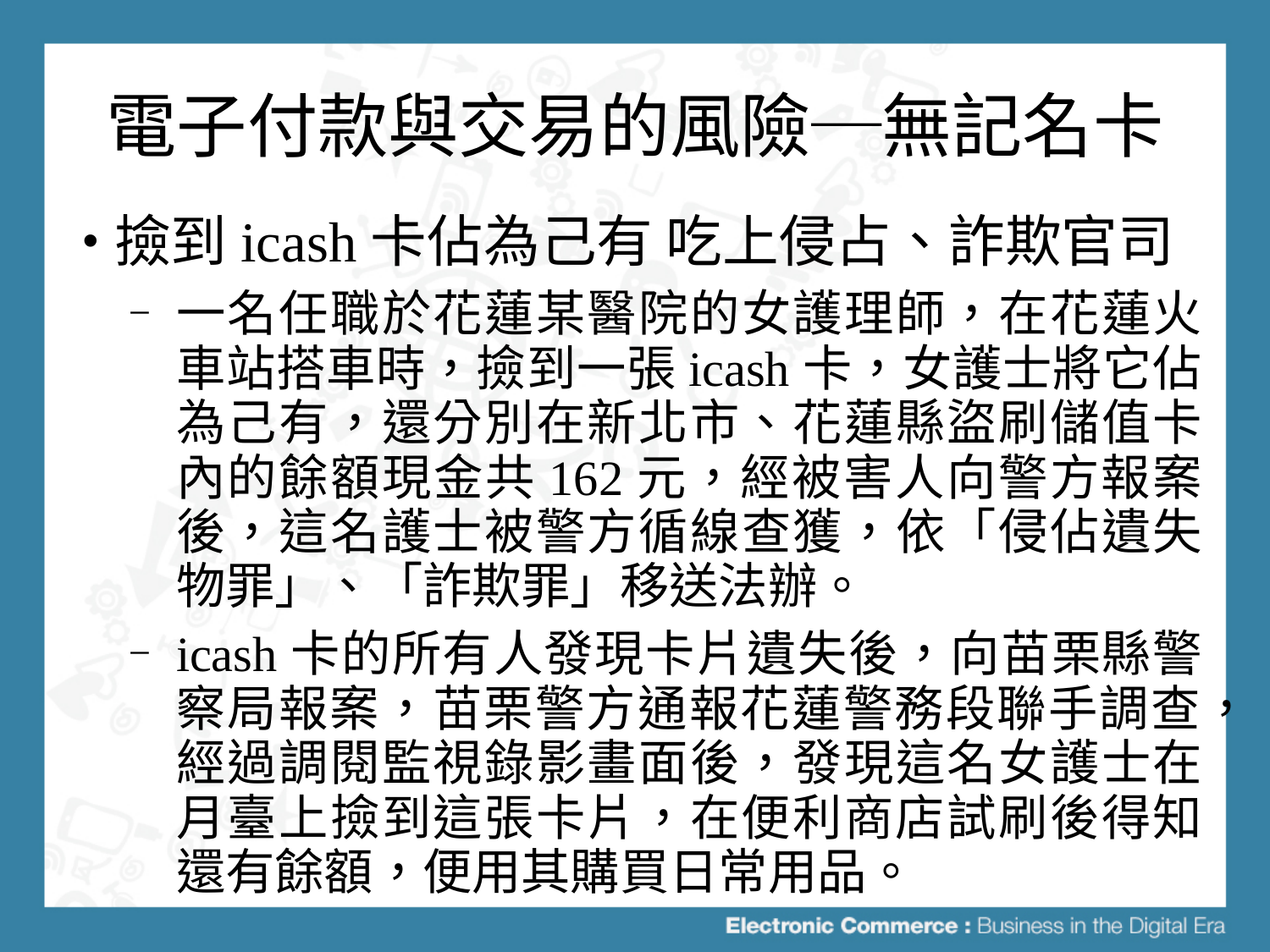

# 電子付款與交易的風險─無記名卡
撿到icash卡佔為己有 吃上侵占、詐欺官司
一名任職於花蓮某醫院的女護理師，在花蓮火車站搭車時，撿到一張icash卡，女護士將它佔為己有，還分別在新北市、花蓮縣盜刷儲值卡內的餘額現金共162元，經被害人向警方報案後，這名護士被警方循線查獲，依「侵佔遺失物罪」、「詐欺罪」移送法辦。
icash卡的所有人發現卡片遺失後，向苗栗縣警察局報案，苗栗警方通報花蓮警務段聯手調查，經過調閱監視錄影畫面後，發現這名女護士在月臺上撿到這張卡片，在便利商店試刷後得知還有餘額，便用其購買日常用品。